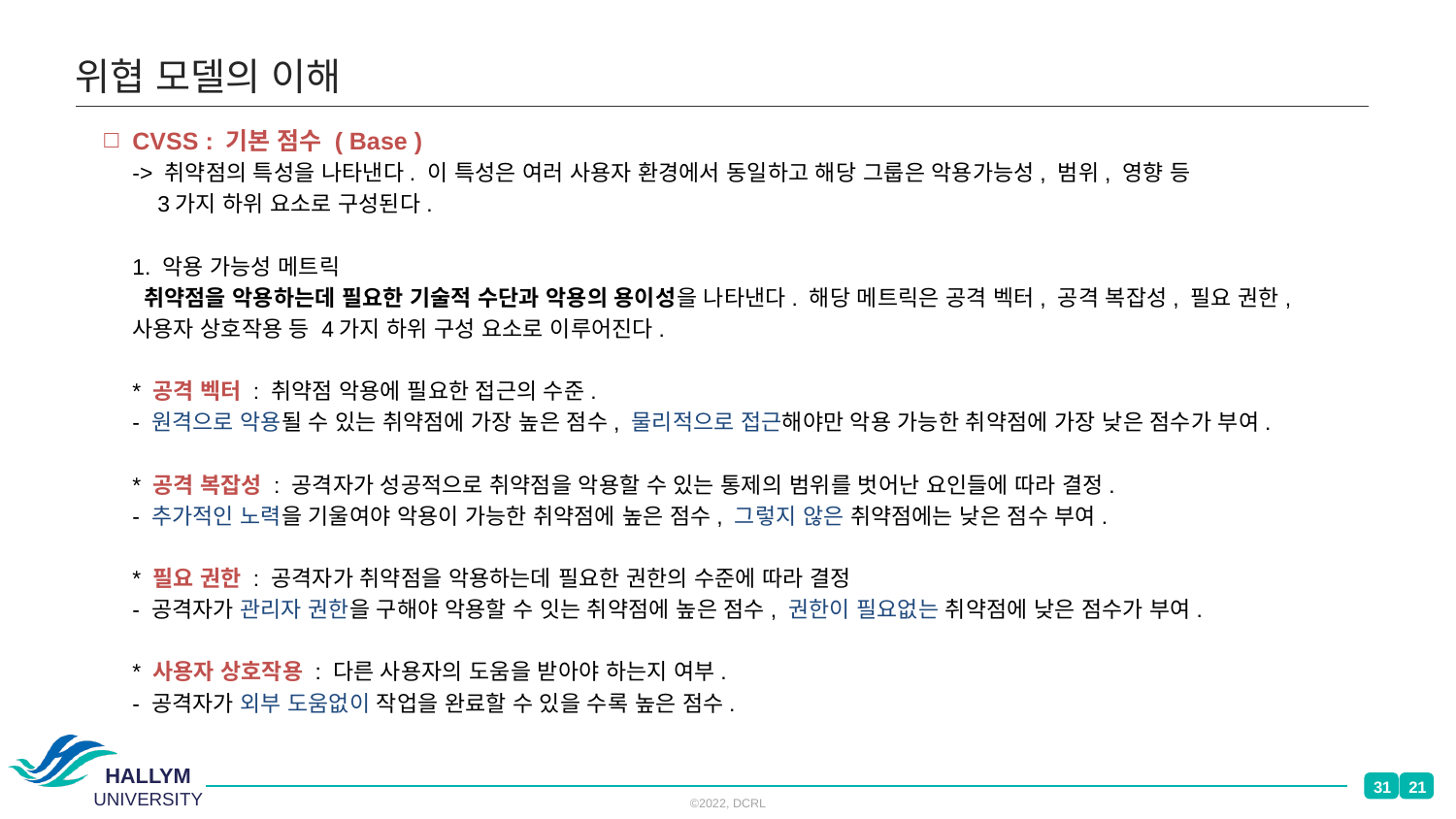

# 위협 모델의 이해
CVSS : 기본 점수 ( Base )
-> 취약점의 특성을 나타낸다. 이 특성은 여러 사용자 환경에서 동일하고 해당 그룹은 악용가능성, 범위, 영향 등
    3가지 하위 요소로 구성된다.

1. 악용 가능성 메트릭
 취약점을 악용하는데 필요한 기술적 수단과 악용의 용이성을 나타낸다. 해당 메트릭은 공격 벡터, 공격 복잡성, 필요 권한,
사용자 상호작용 등 4가지 하위 구성 요소로 이루어진다.

* 공격 벡터 : 취약점 악용에 필요한 접근의 수준.
- 원격으로 악용될 수 있는 취약점에 가장 높은 점수, 물리적으로 접근해야만 악용 가능한 취약점에 가장 낮은 점수가 부여.

* 공격 복잡성 : 공격자가 성공적으로 취약점을 악용할 수 있는 통제의 범위를 벗어난 요인들에 따라 결정.
- 추가적인 노력을 기울여야 악용이 가능한 취약점에 높은 점수, 그렇지 않은 취약점에는 낮은 점수 부여.

* 필요 권한 : 공격자가 취약점을 악용하는데 필요한 권한의 수준에 따라 결정
- 공격자가 관리자 권한을 구해야 악용할 수 잇는 취약점에 높은 점수, 권한이 필요없는 취약점에 낮은 점수가 부여.

* 사용자 상호작용 : 다른 사용자의 도움을 받아야 하는지 여부.
- 공격자가 외부 도움없이 작업을 완료할 수 있을 수록 높은 점수.